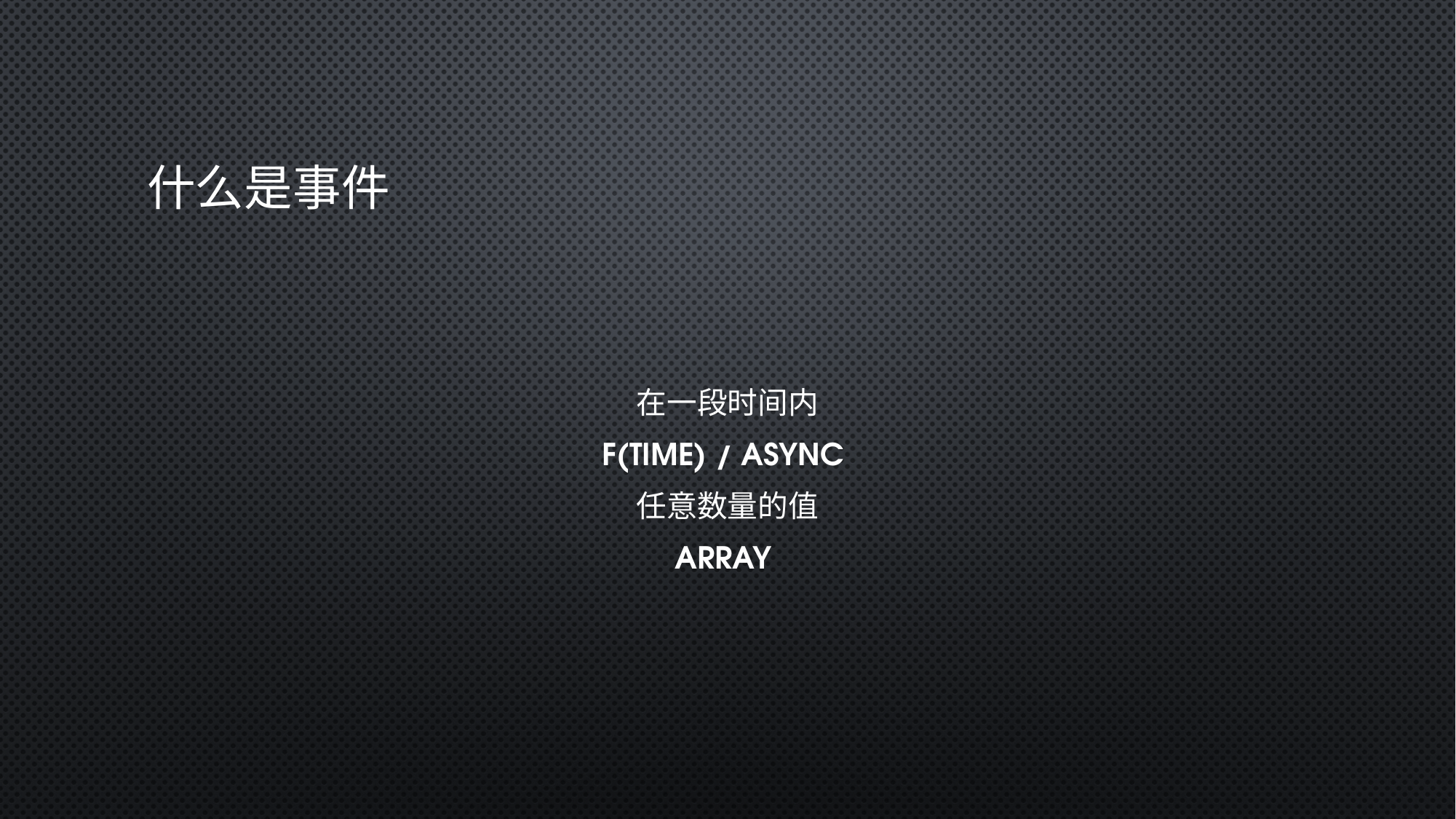

# 什么是事件
在一段时间内
f(time) / async
任意数量的值
Array